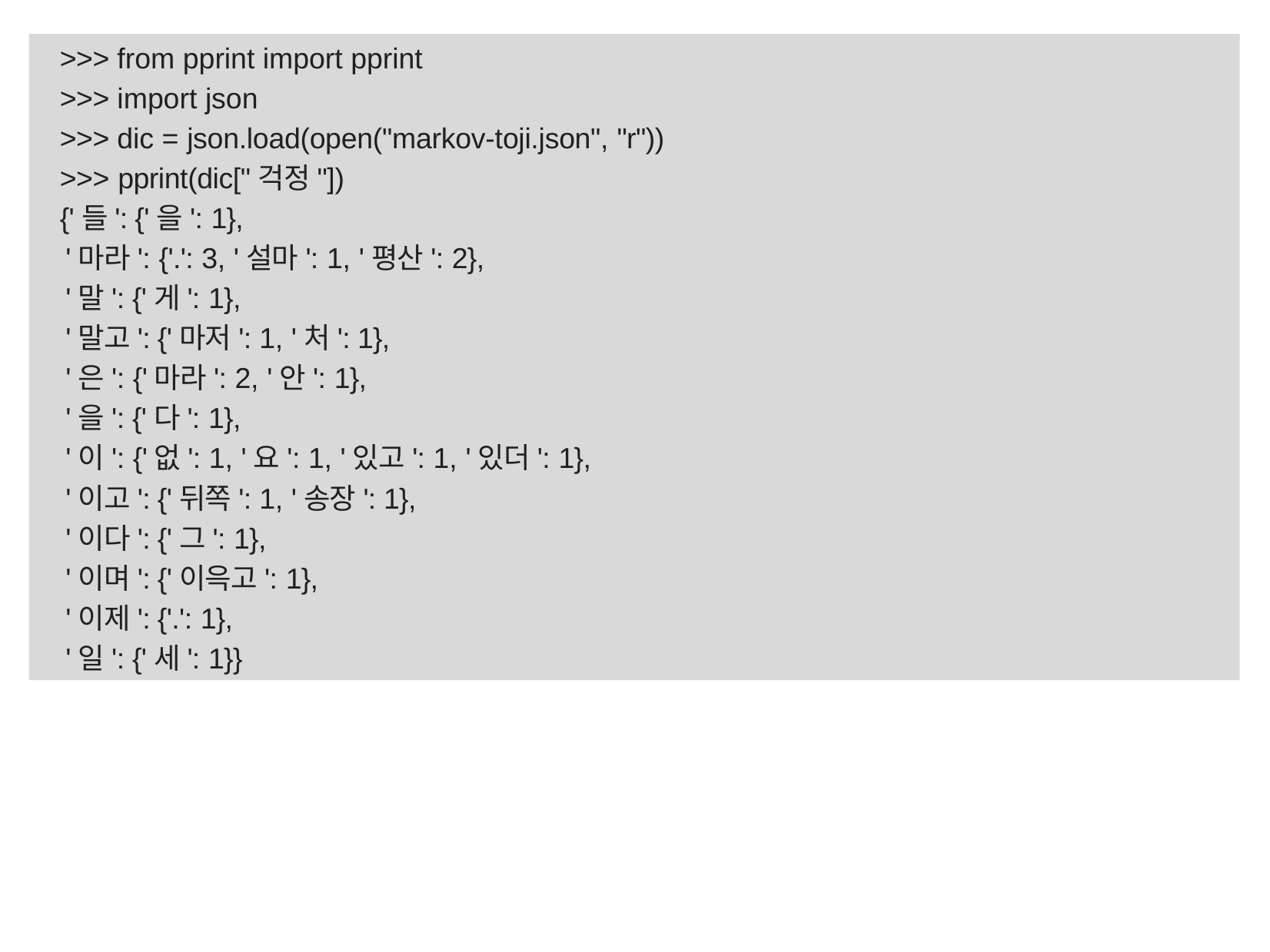

>>> from pprint import pprint
>>> import json
>>> dic = json.load(open("markov-toji.json", "r"))
>>> pprint(dic["걱정"])
{'들': {'을': 1},
'마라': {'.': 3, '설마': 1, '평산': 2},
'말': {'게': 1},
'말고': {'마저': 1, '처': 1},
'은': {'마라': 2, '안': 1},
'을': {'다': 1},
'이': {'없': 1, '요': 1, '있고': 1, '있더': 1},
'이고': {'뒤쪽': 1, '송장': 1},
'이다': {'그': 1},
'이며': {'이윽고': 1},
'이제': {'.': 1},
'일': {'세': 1}}